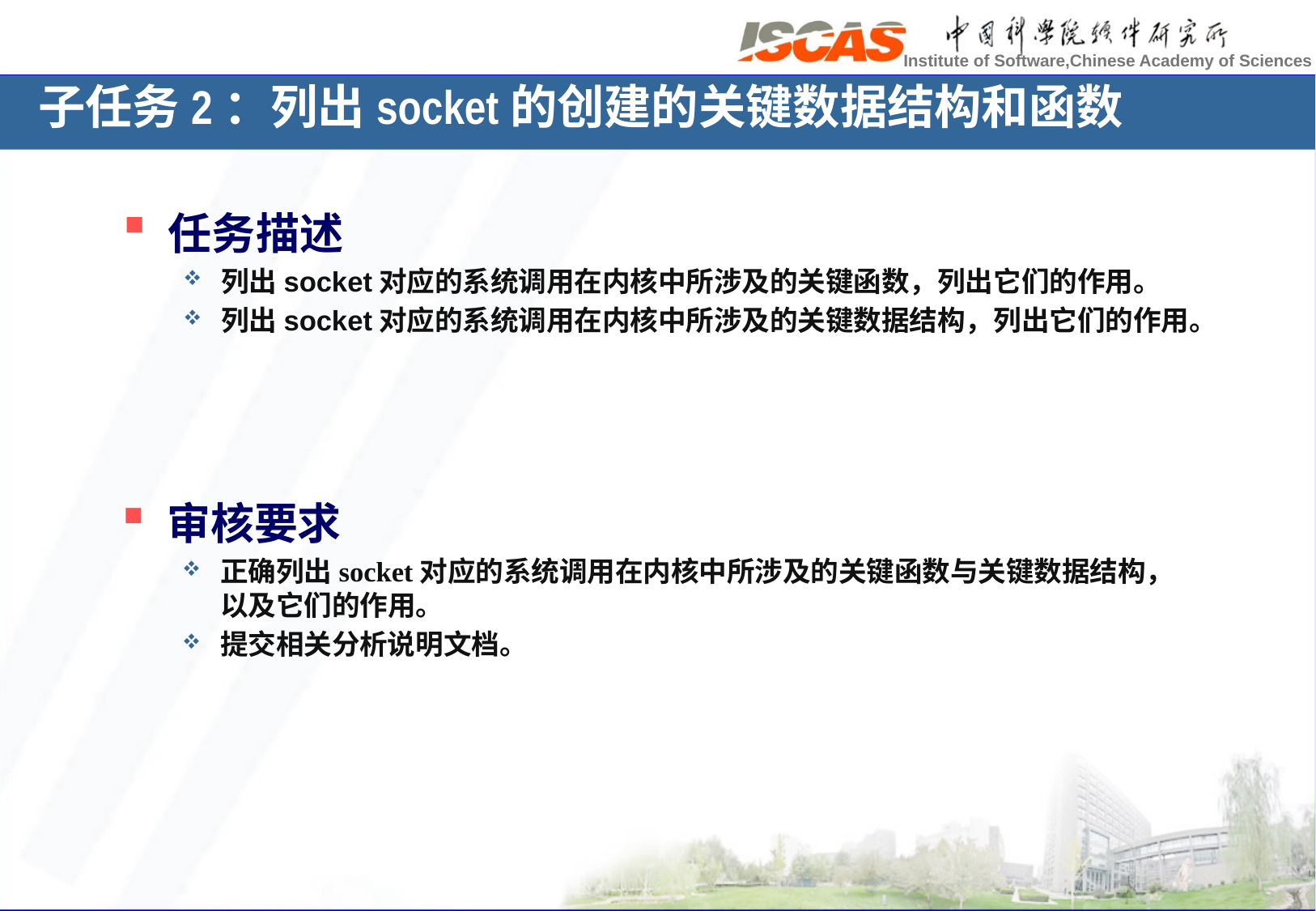

# 子任务2：列出socket的创建的关键数据结构和函数
任务描述
列出socket对应的系统调用在内核中所涉及的关键函数，列出它们的作用。
列出socket对应的系统调用在内核中所涉及的关键数据结构，列出它们的作用。
审核要求
正确列出socket对应的系统调用在内核中所涉及的关键函数与关键数据结构，以及它们的作用。
提交相关分析说明文档。